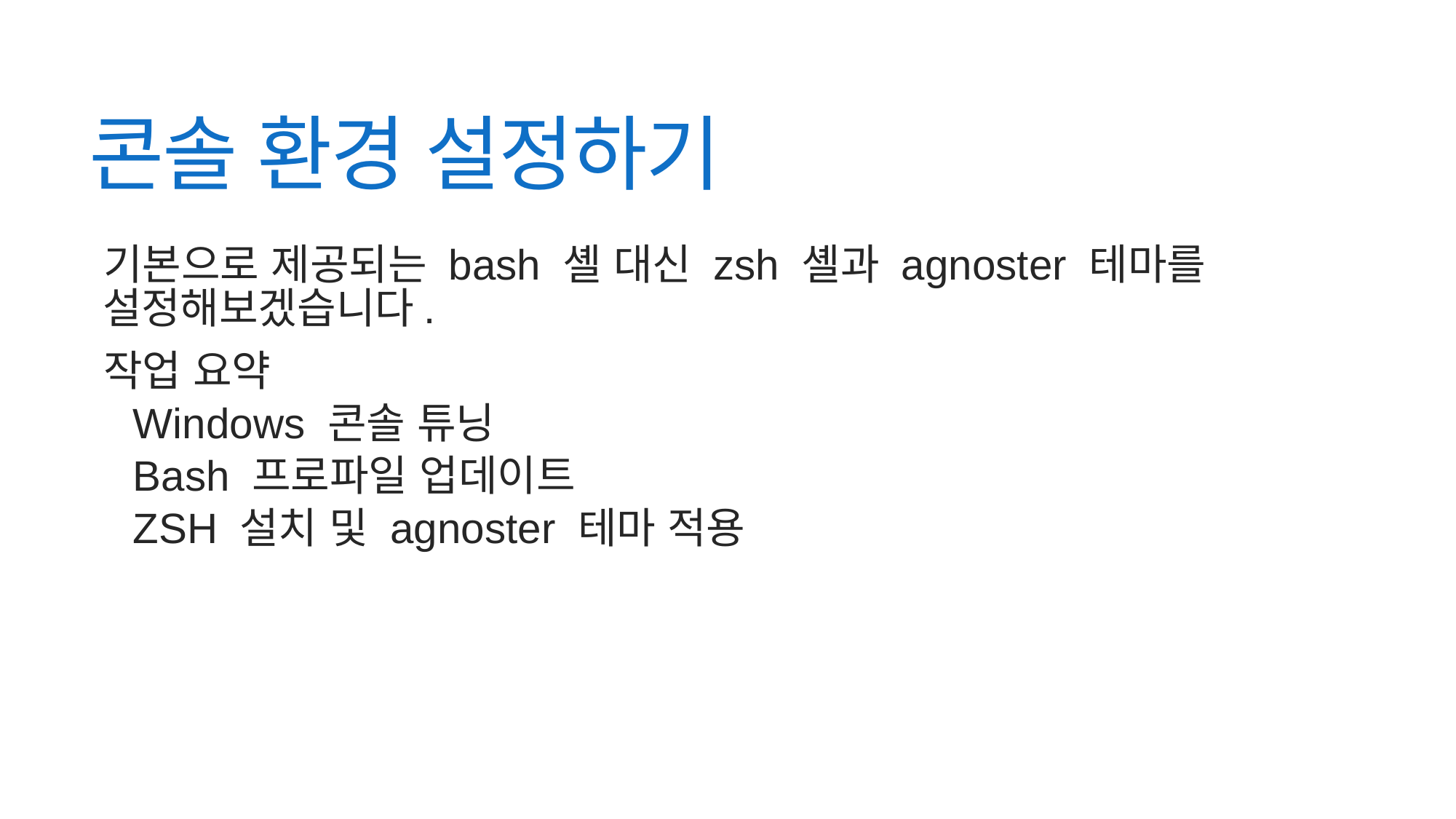

# 콘솔 환경 설정하기
기본으로 제공되는 bash 셸 대신 zsh 셸과 agnoster 테마를 설정해보겠습니다.
작업 요약
Windows 콘솔 튜닝
Bash 프로파일 업데이트
ZSH 설치 및 agnoster 테마 적용